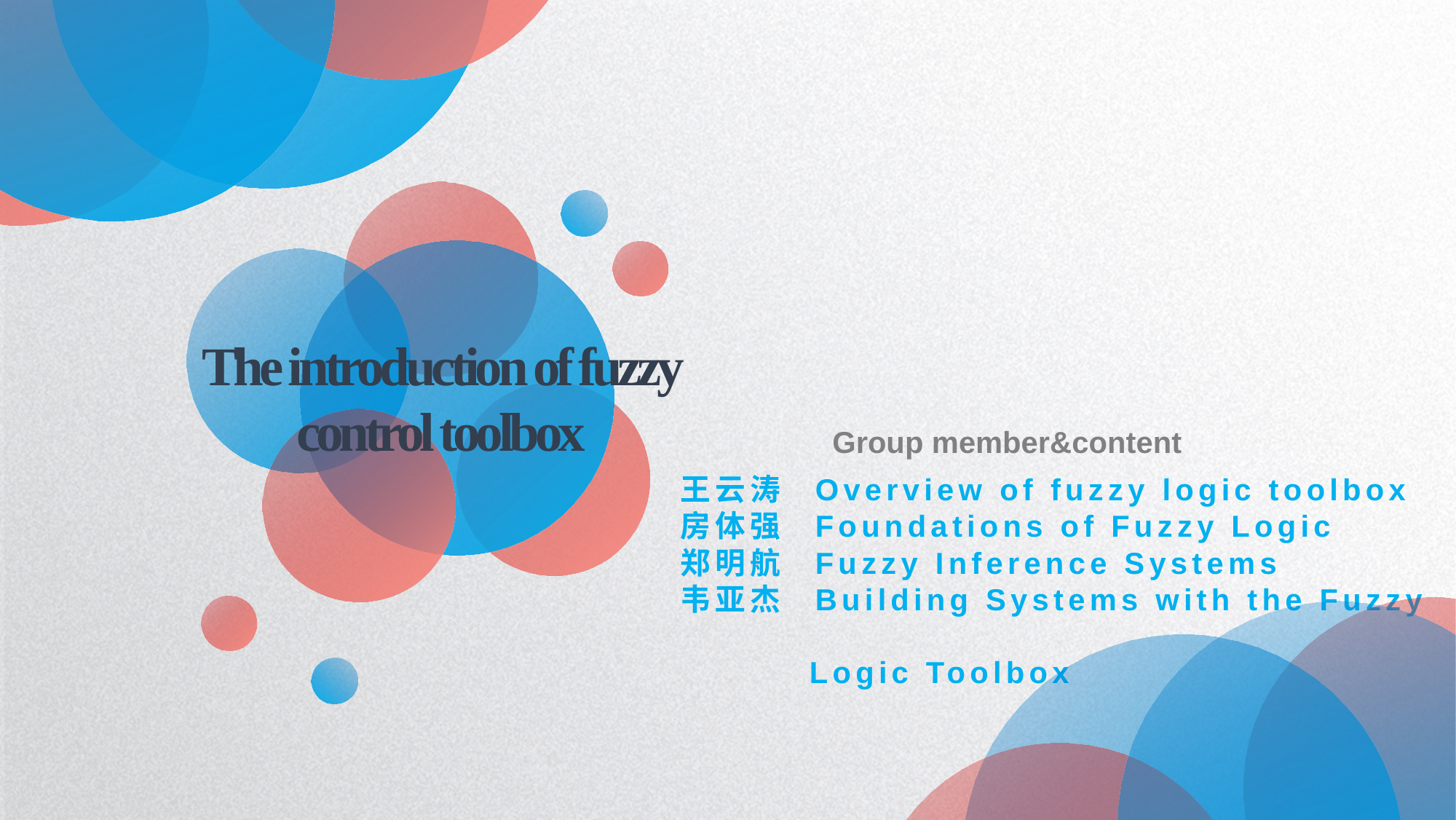

The introduction of fuzzy control toolbox

Group member&content

王云涛  Overview of fuzzy logic toolbox
房体强  Foundations of Fuzzy Logic
郑明航  Fuzzy Inference Systems
韦亚杰  Building Systems with the Fuzzy
          Logic Toolbox